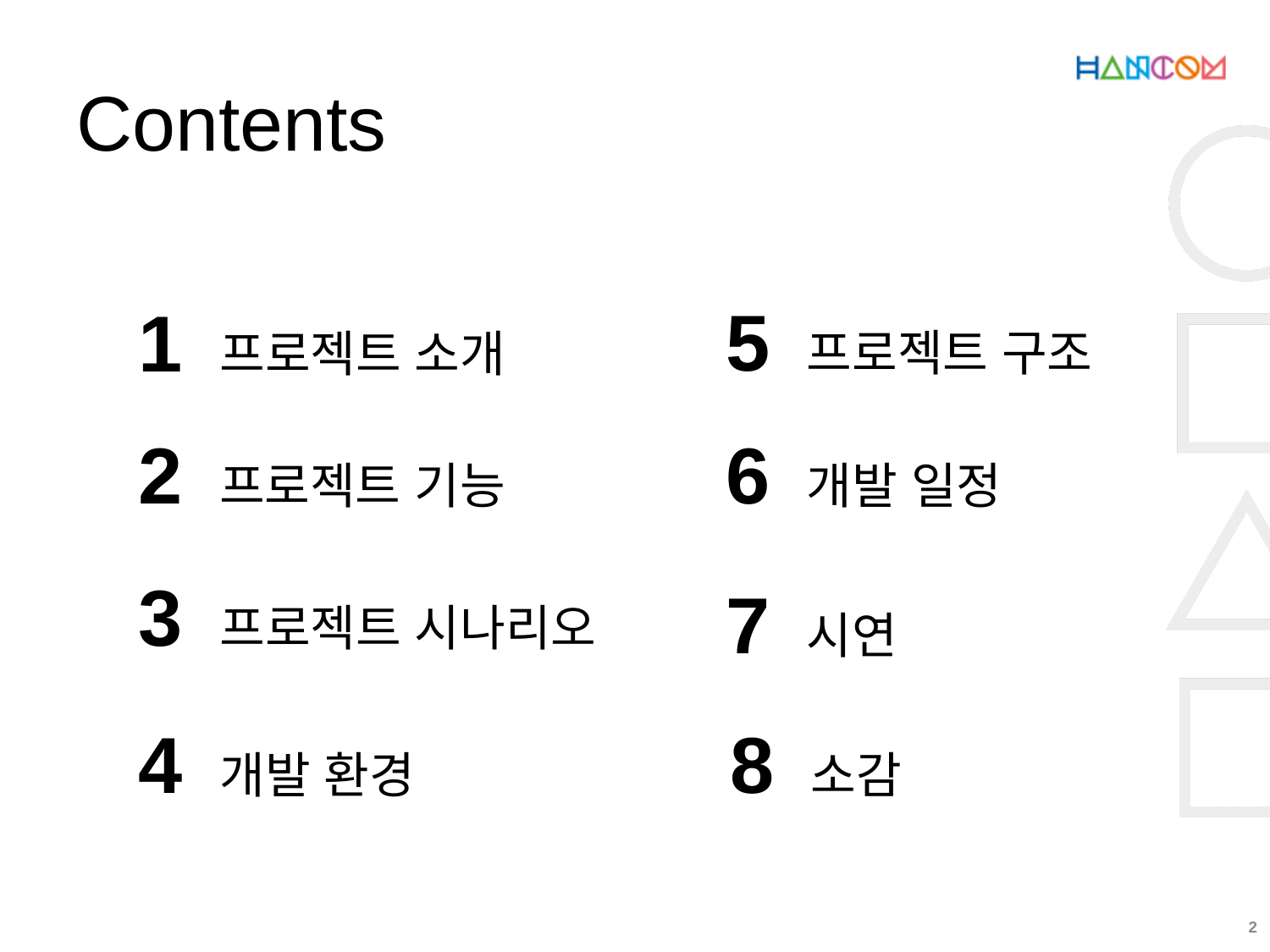

Contents
5 프로젝트 구조
1 프로젝트 소개
2 프로젝트 기능
6 개발 일정
3 프로젝트 시나리오
7 시연
4 개발 환경
8 소감
2